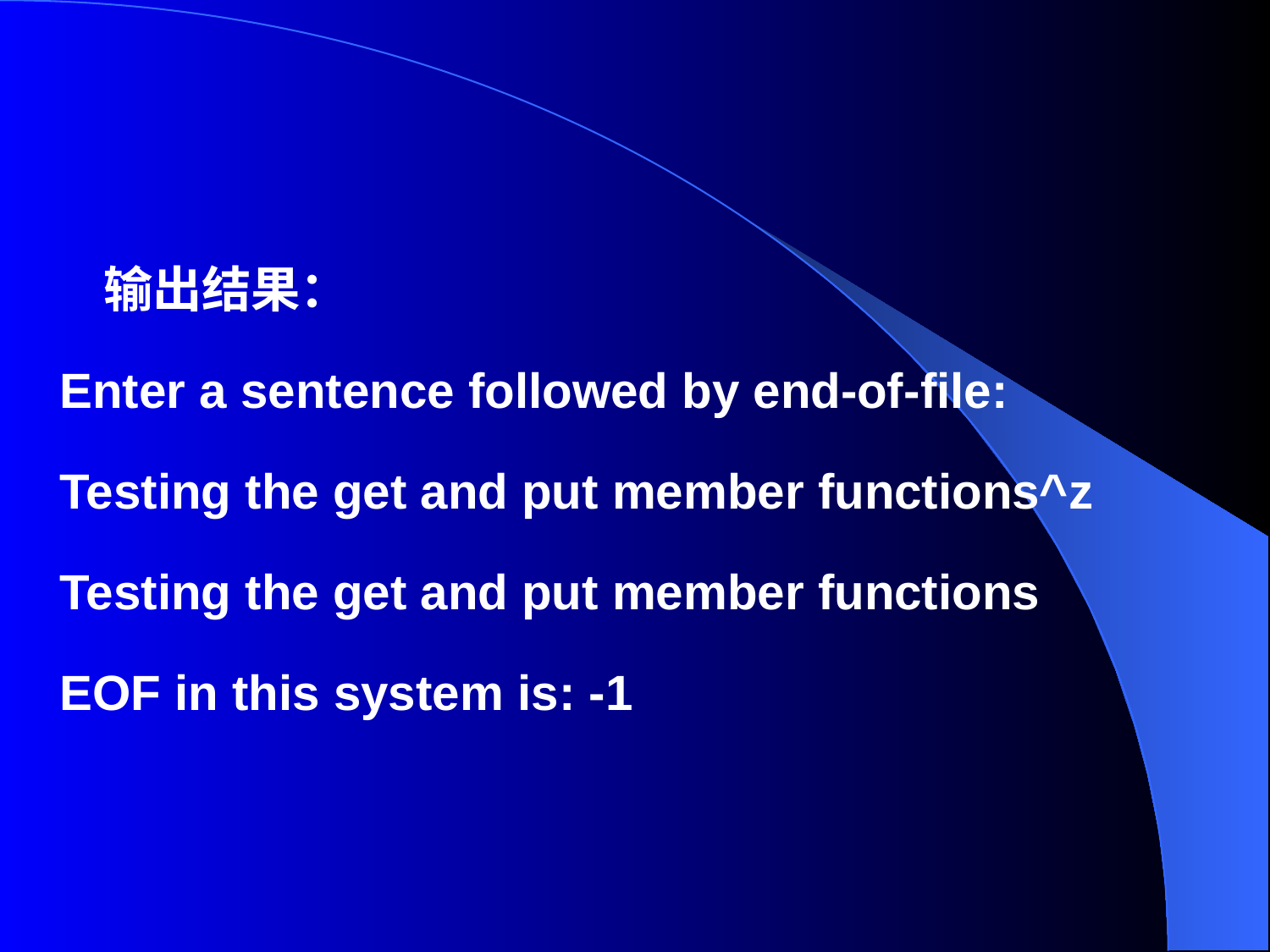

输出结果：
Enter a sentence followed by end-of-file:
Testing the get and put member functions^z
Testing the get and put member functions
EOF in this system is: -1